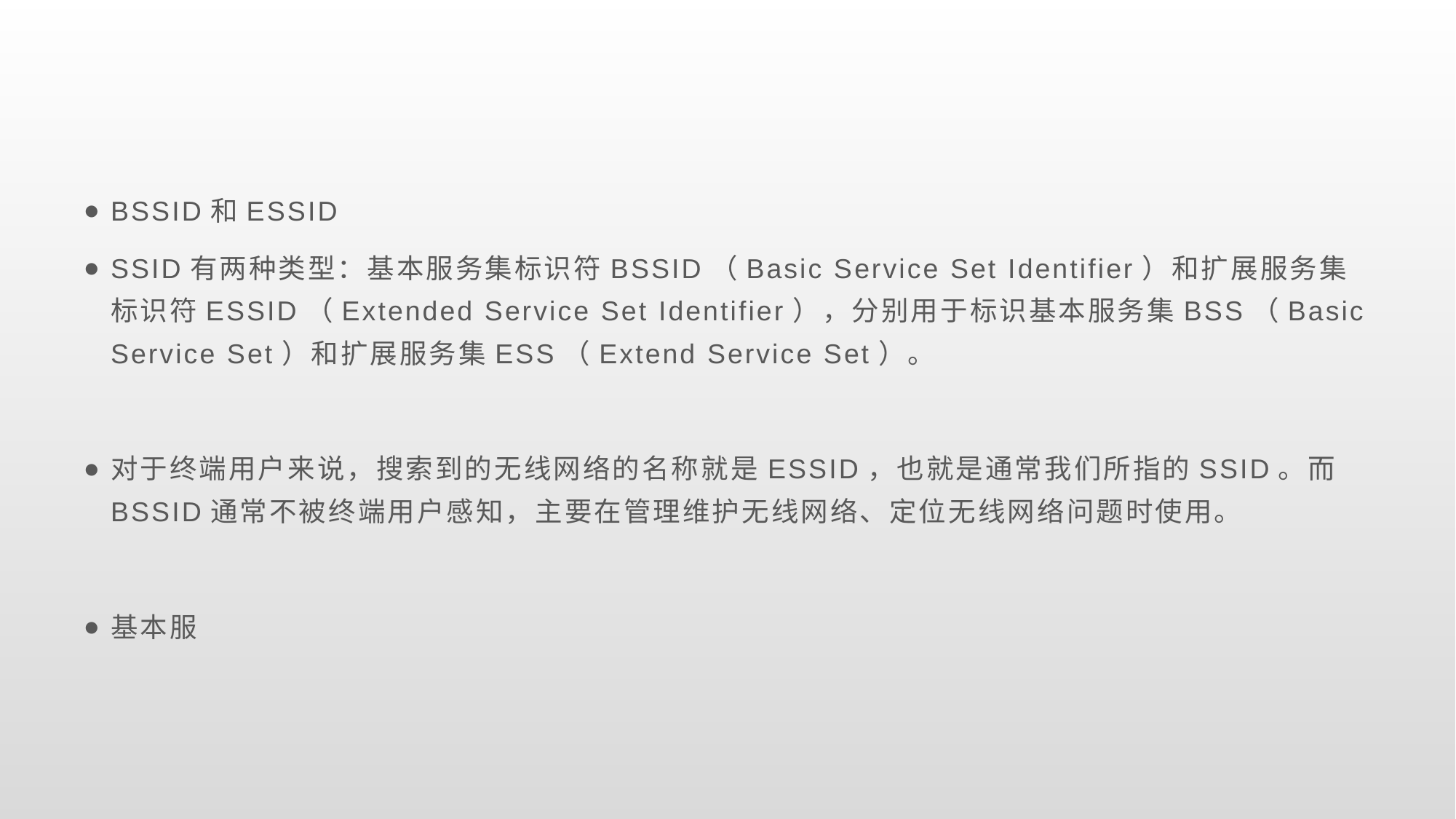

#
BSSID和ESSID
SSID有两种类型：基本服务集标识符BSSID（Basic Service Set Identifier）和扩展服务集标识符ESSID（Extended Service Set Identifier），分别用于标识基本服务集BSS（Basic Service Set）和扩展服务集ESS（Extend Service Set）。

对于终端用户来说，搜索到的无线网络的名称就是ESSID，也就是通常我们所指的SSID。而BSSID通常不被终端用户感知，主要在管理维护无线网络、定位无线网络问题时使用。

基本服